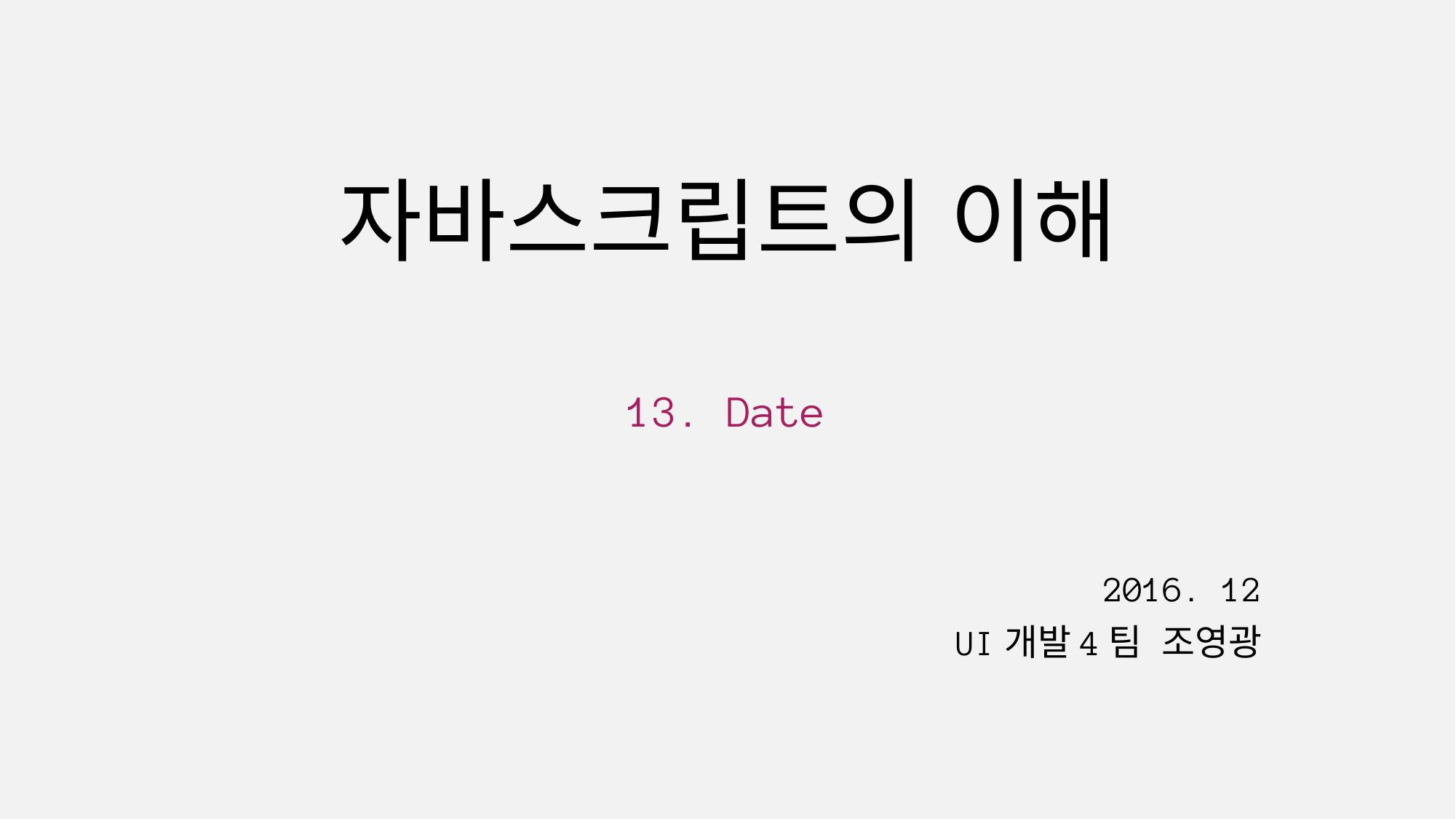

# 자바스크립트의 이해
13. Date
2016. 12
UI개발4팀 조영광